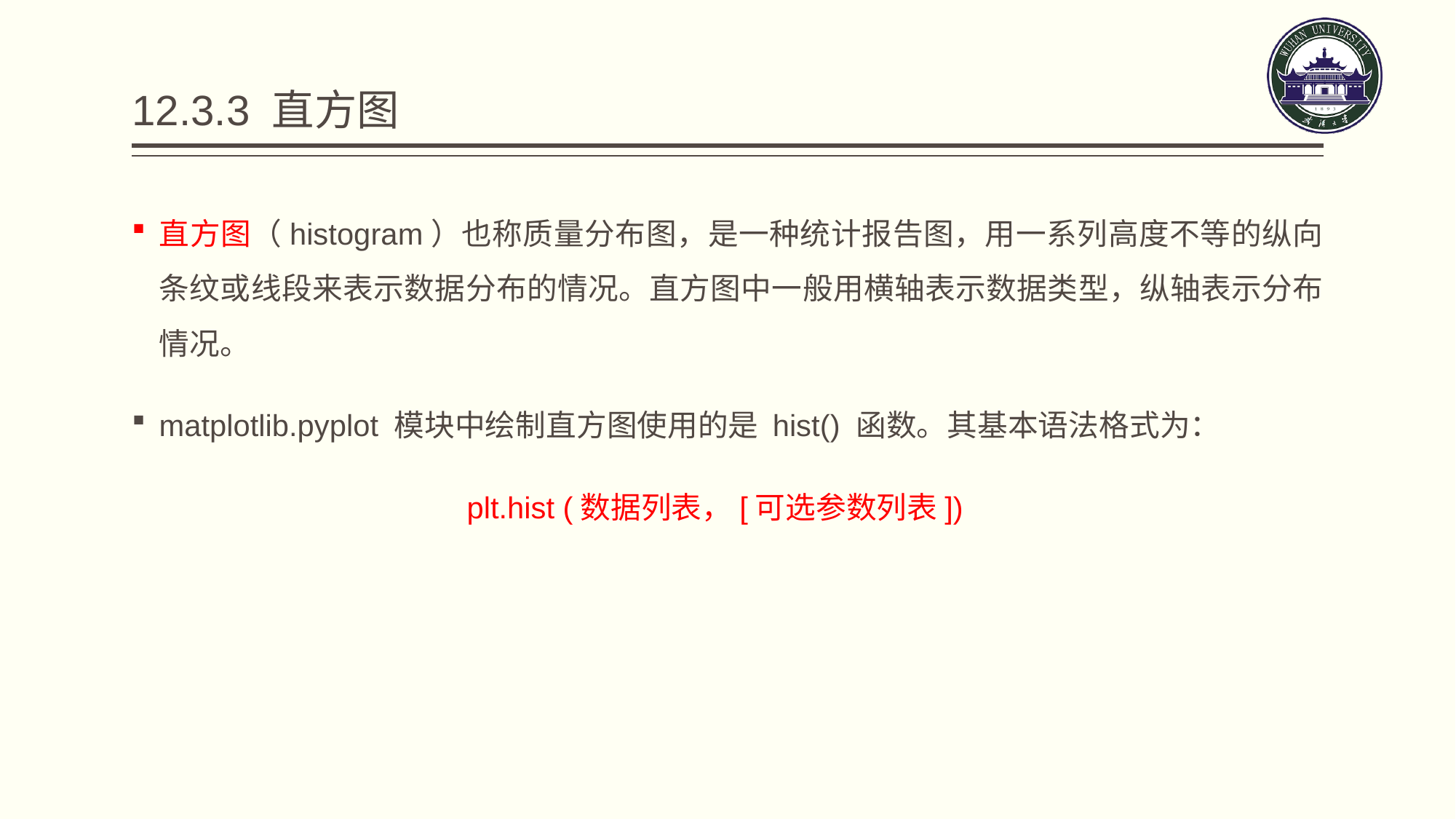

# 12.3.3 直方图
直方图（histogram）也称质量分布图，是一种统计报告图，用一系列高度不等的纵向条纹或线段来表示数据分布的情况。直方图中一般用横轴表示数据类型，纵轴表示分布情况。
matplotlib.pyplot 模块中绘制直方图使用的是 hist() 函数。其基本语法格式为：
plt.hist (数据列表，[可选参数列表])